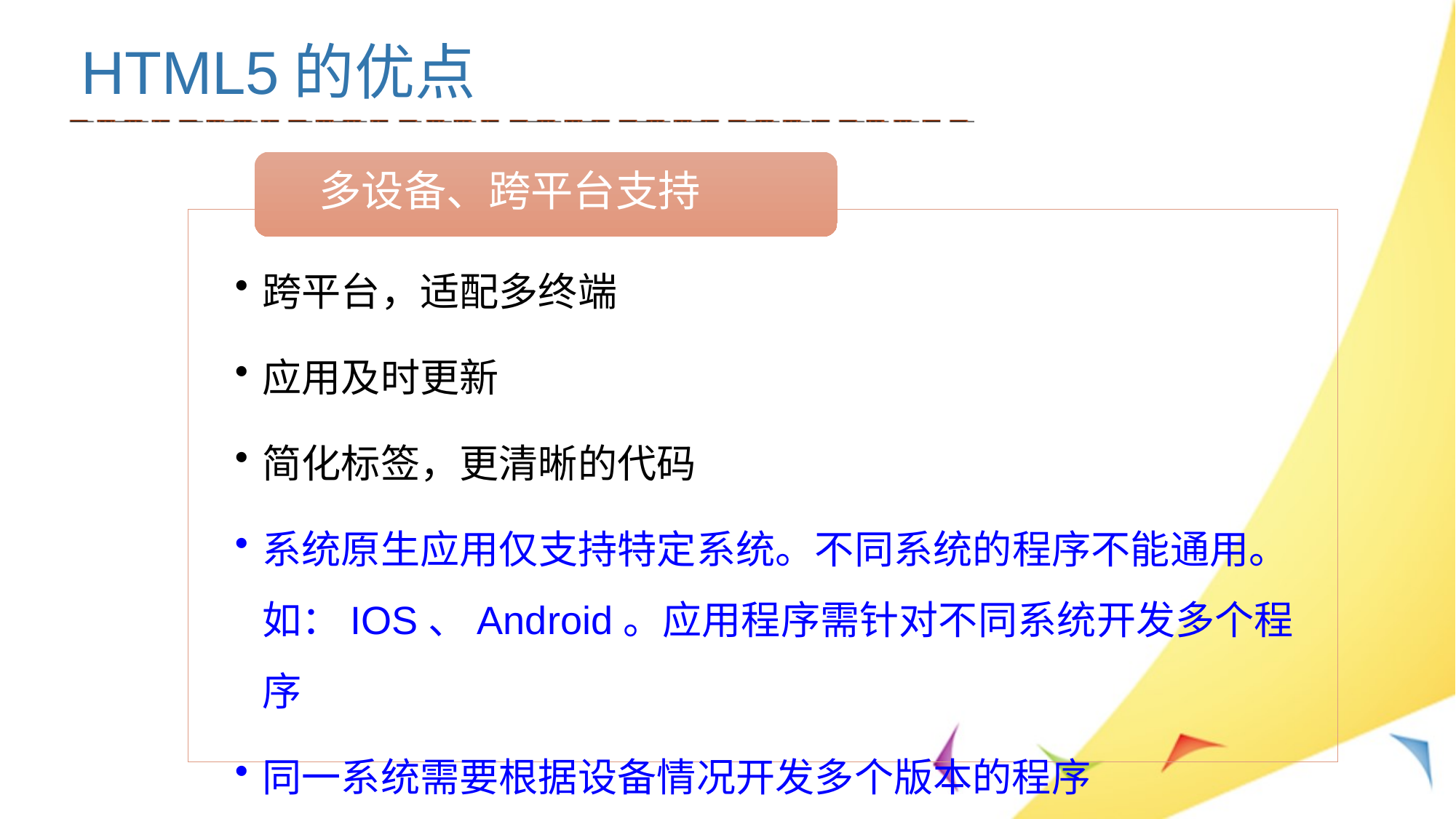

HTML5的优点
 多设备、跨平台支持

跨平台，适配多终端
应用及时更新
简化标签，更清晰的代码
系统原生应用仅支持特定系统。不同系统的程序不能通用。如：IOS、Android。应用程序需针对不同系统开发多个程序
同一系统需要根据设备情况开发多个版本的程序